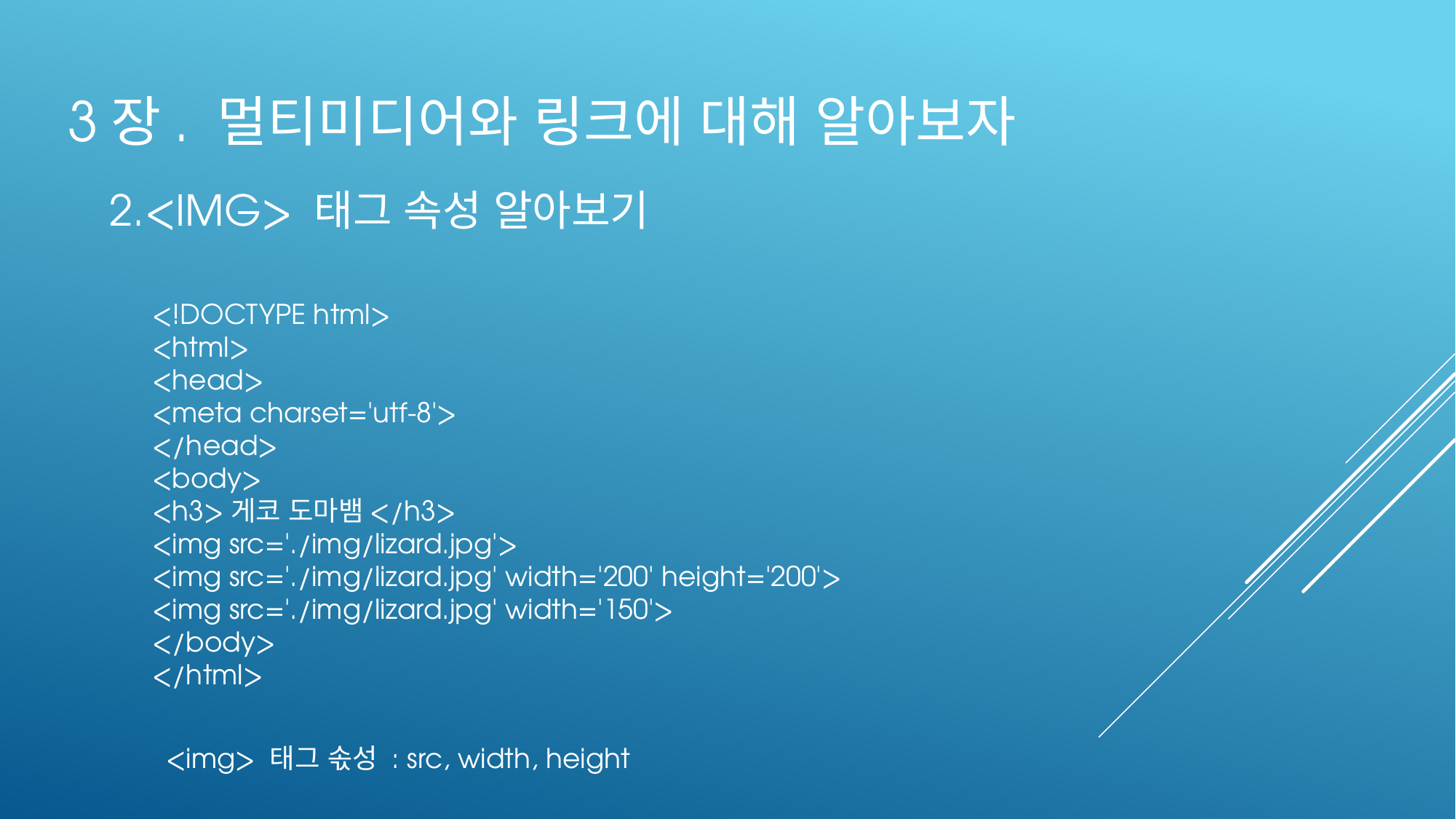

# 3장. 멀티미디어와 링크에 대해 알아보자
2.<IMG> 태그 속성 알아보기
<!DOCTYPE html>
<html>
<head>
<meta charset='utf-8'>
</head>
<body>
<h3>게코 도마뱀</h3>
<img src='./img/lizard.jpg'>
<img src='./img/lizard.jpg' width='200' height='200'>
<img src='./img/lizard.jpg' width='150'>
</body>
</html>
<img> 태그 솏성 : src, width, height